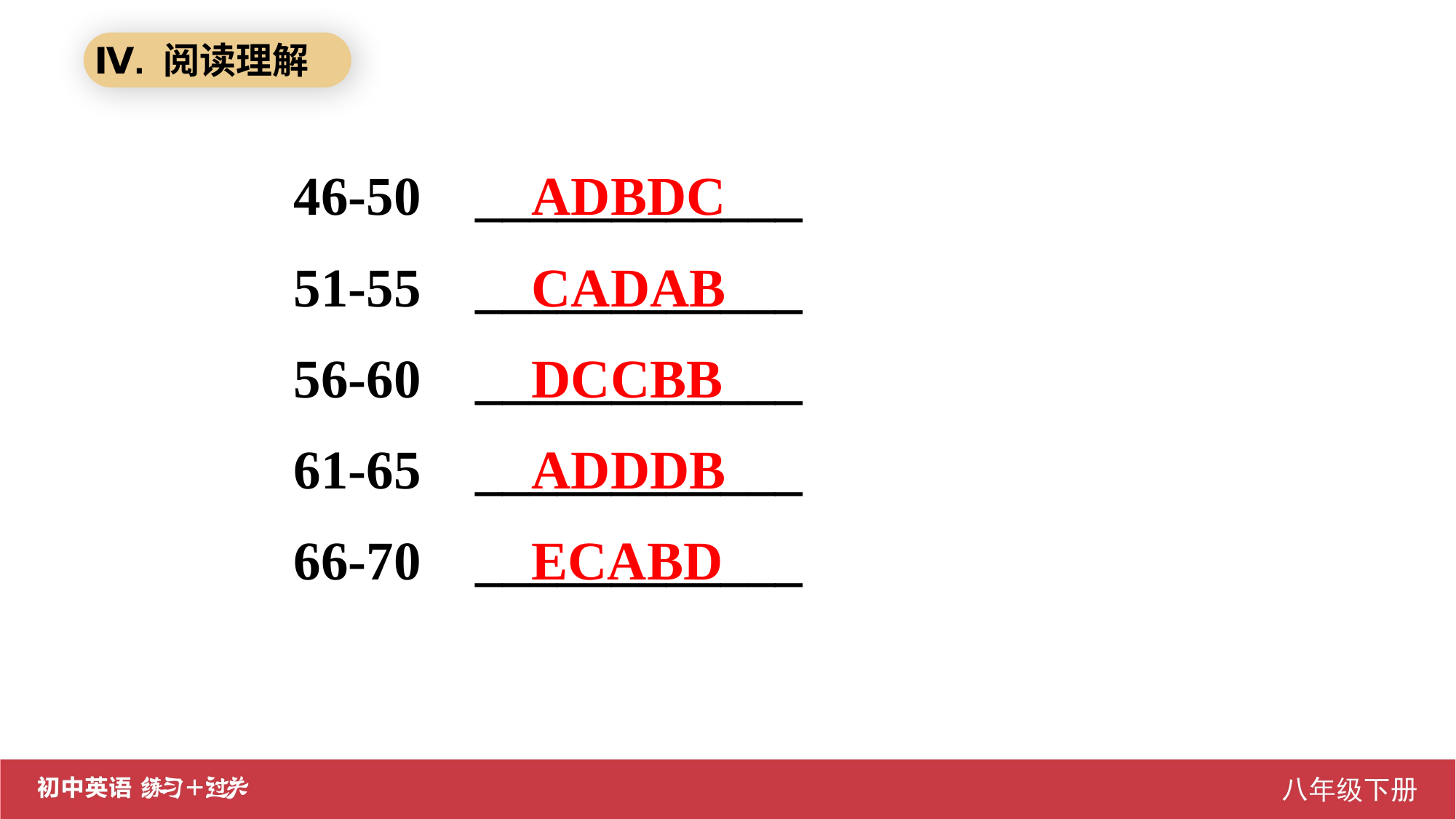

Ⅳ. 阅读理解
46-50    ____________
51-55    ____________
56-60    ____________
61-65    ____________
66-70    ____________
 ADBDC
 CADAB
 DCCBB
 ADDDB
 ECABD